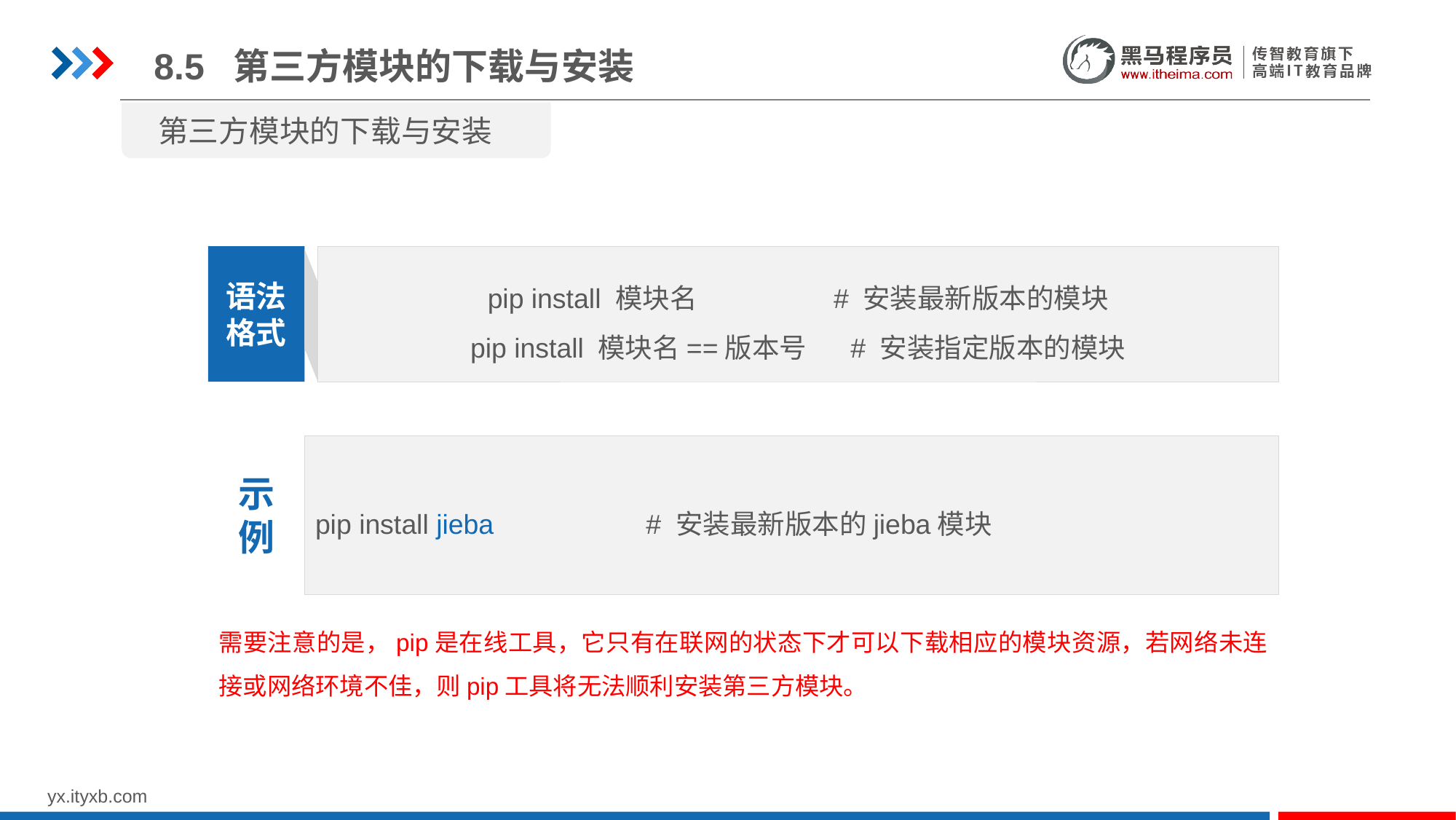

8.5  第三方模块的下载与安装

第三方模块的下载与安装

pip install 模块名                     # 安装最新版本的模块
pip install 模块名==版本号      # 安装指定版本的模块

语法
格式
pip install jieba                    # 安装最新版本的jieba模块
示
例
需要注意的是，pip是在线工具，它只有在联网的状态下才可以下载相应的模块资源，若网络未连接或网络环境不佳，则pip工具将无法顺利安装第三方模块。